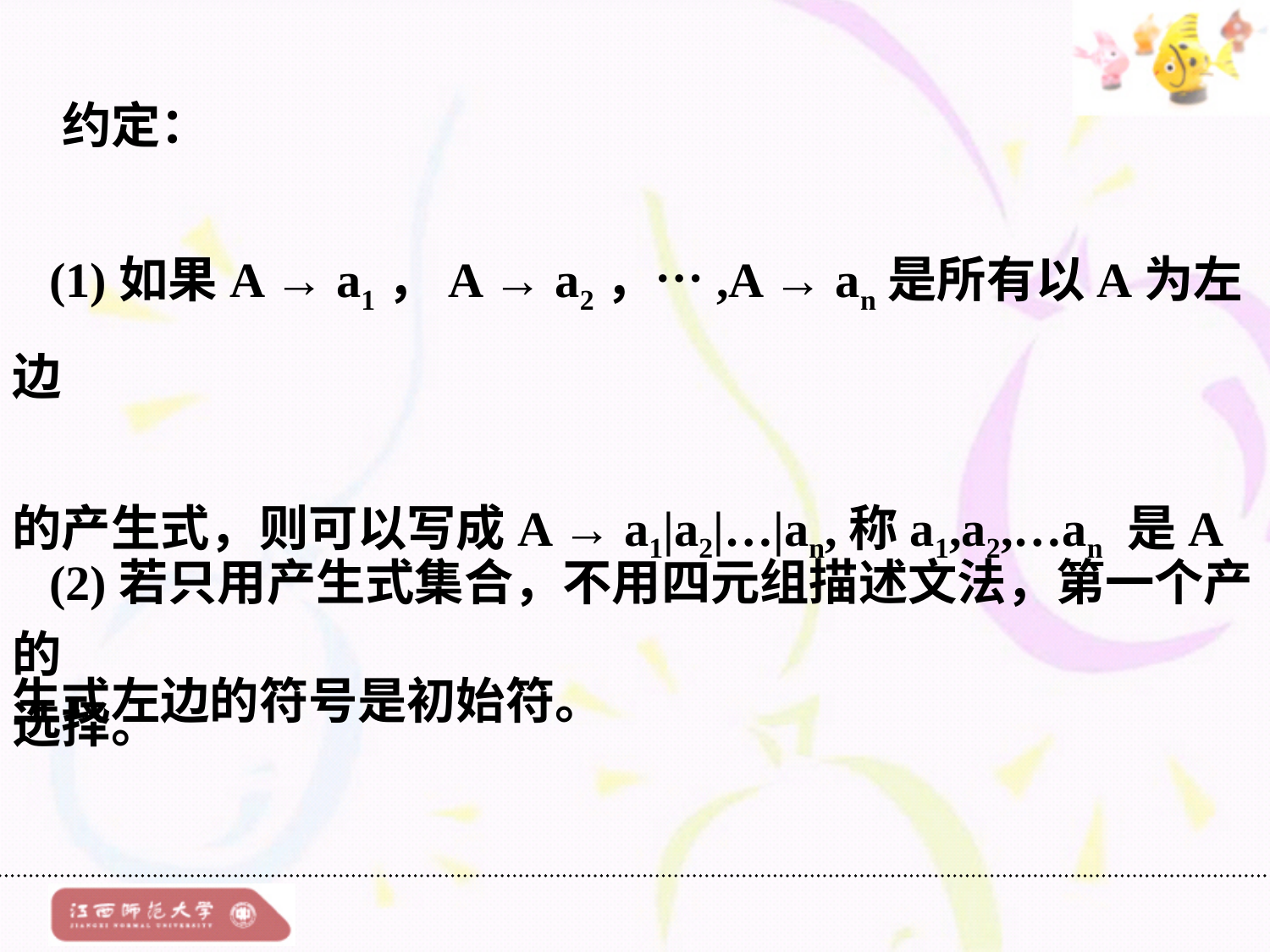

约定：
   (1)如果A → a1，A → a2，…,A → an是所有以A为左边
的产生式，则可以写成A → a1|a2|…|an,称a1,a2,…an 是A的
选择。
   (2)若只用产生式集合，不用四元组描述文法，第一个产生式左边的符号是初始符。